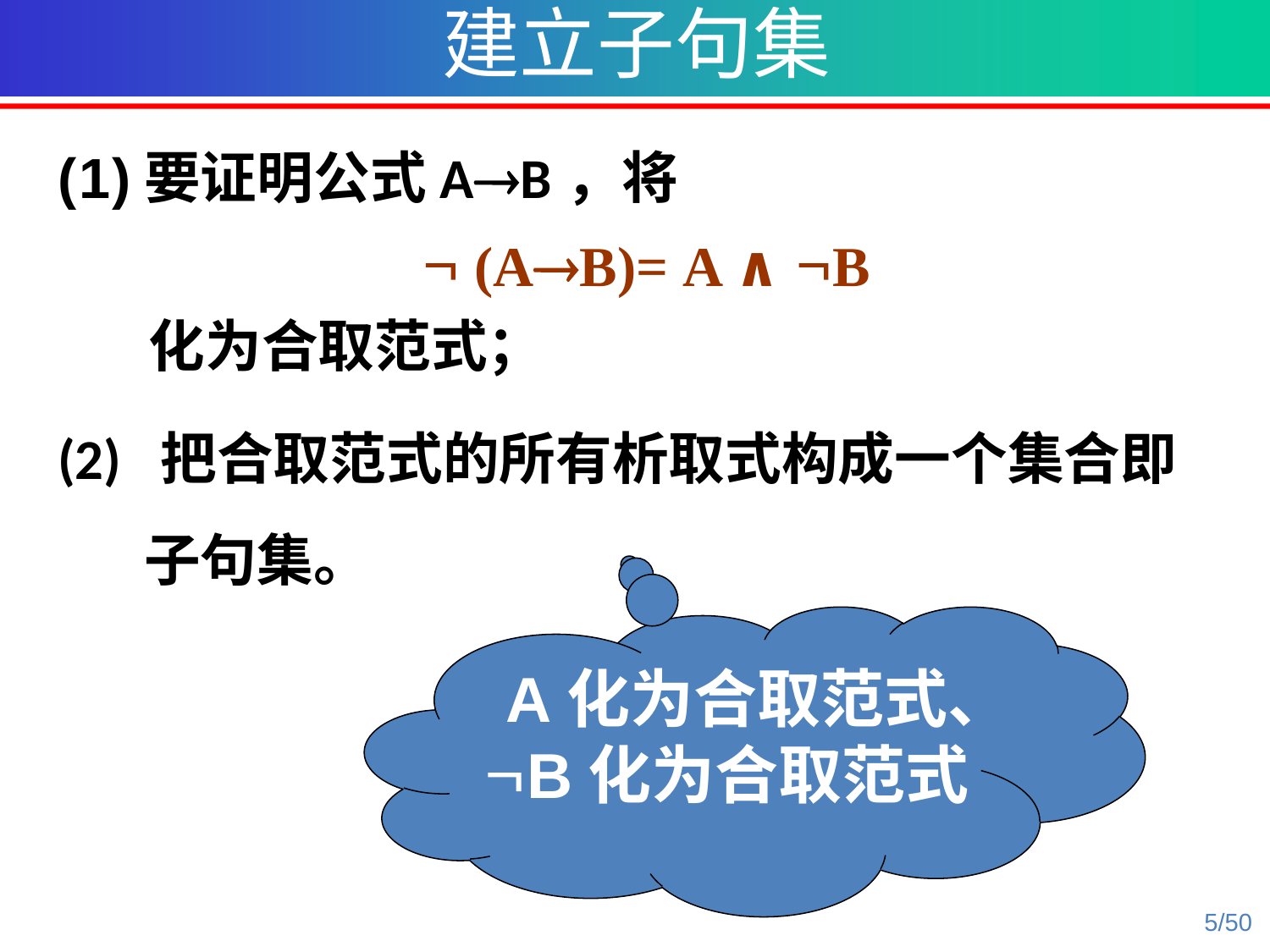

建立子句集
要证明公式A→B，将
 ¬ (A→B)= A ∧ ¬B
      化为合取范式；
(2)  把合取范式的所有析取式构成一个集合即子句集。
A化为合取范式、
¬B化为合取范式
5/50